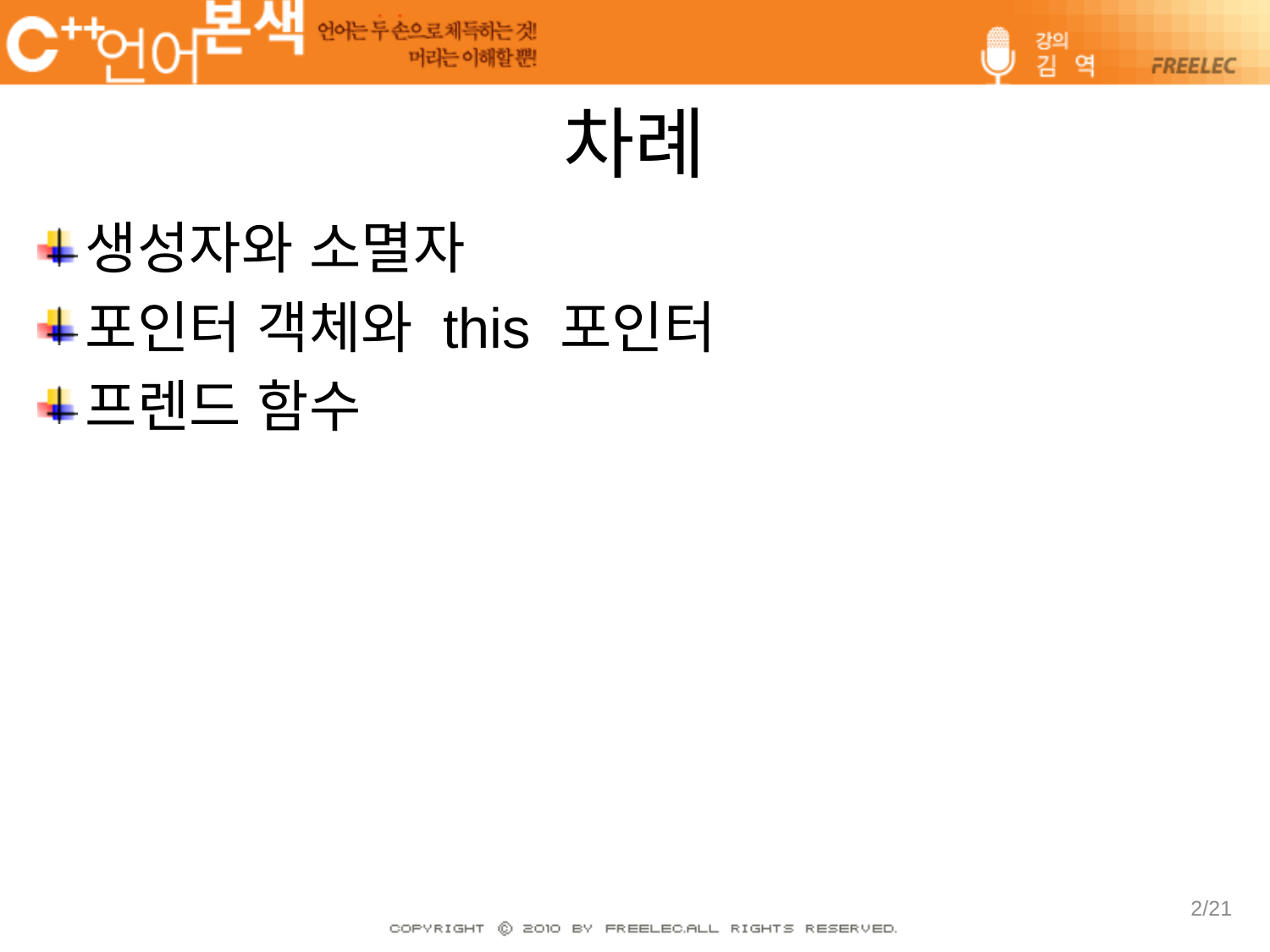

# 차례
생성자와 소멸자
포인터 객체와 this 포인터
프렌드 함수
2/21